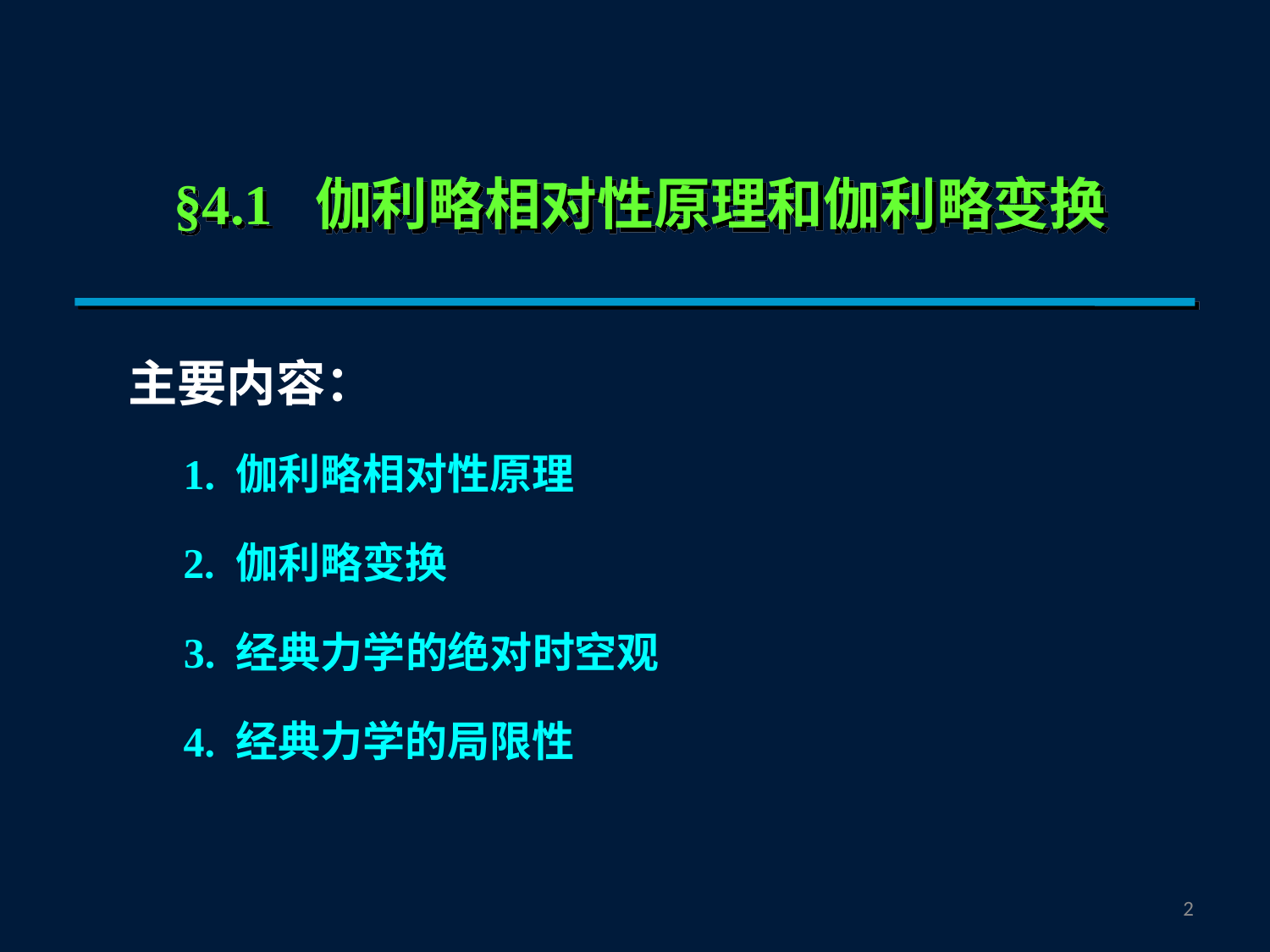

§4.1  伽利略相对性原理和伽利略变换

主要内容：
1. 伽利略相对性原理
2. 伽利略变换
3. 经典力学的绝对时空观
4. 经典力学的局限性
2